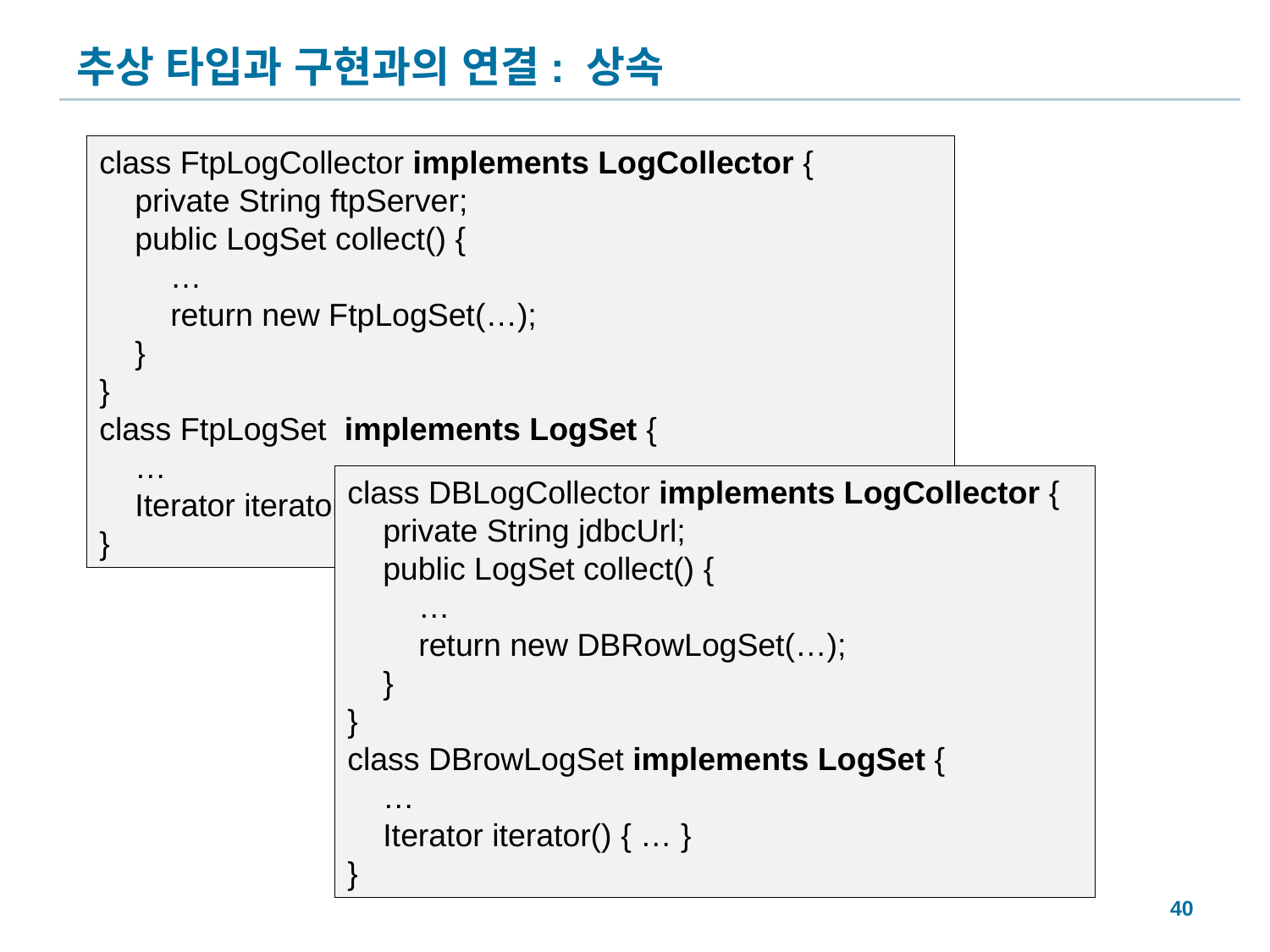

# 추상 타입과 구현과의 연결: 상속
class FtpLogCollector implements LogCollector {
    private String ftpServer;
    public LogSet collect() {
        …
        return new FtpLogSet(…);
    }
}
class FtpLogSet  implements LogSet {
    …
    Iterator iterator() { … }
}
class DBLogCollector implements LogCollector {
    private String jdbcUrl;
    public LogSet collect() {
        …
        return new DBRowLogSet(…);
    }
}
class DBrowLogSet implements LogSet {
    …
    Iterator iterator() { … }
}
40